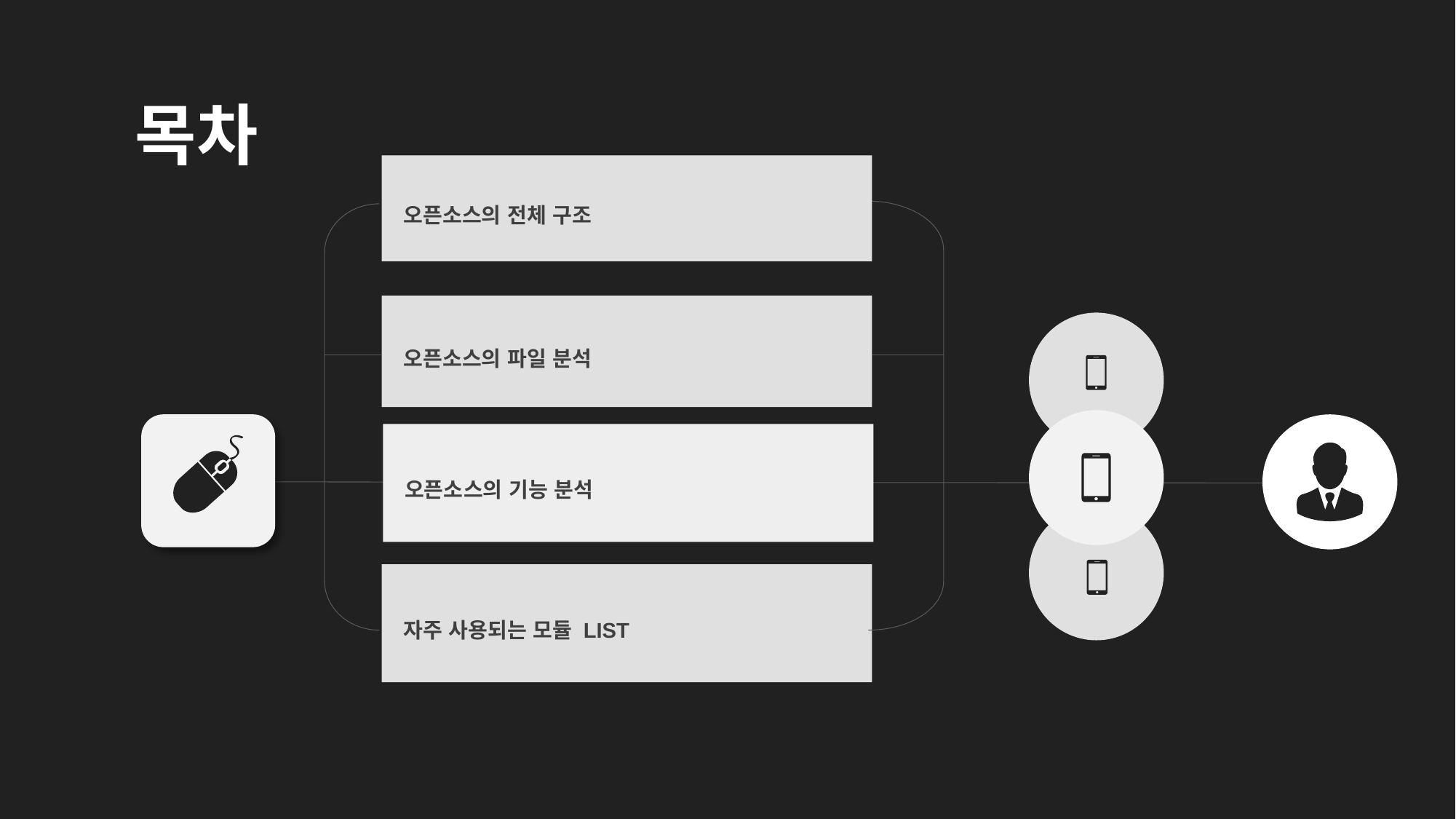

목차
오픈소스의 전체 구조

오픈소스의 파일 분석

오픈소스의 기능 분석

자주 사용되는 모듈 LIST